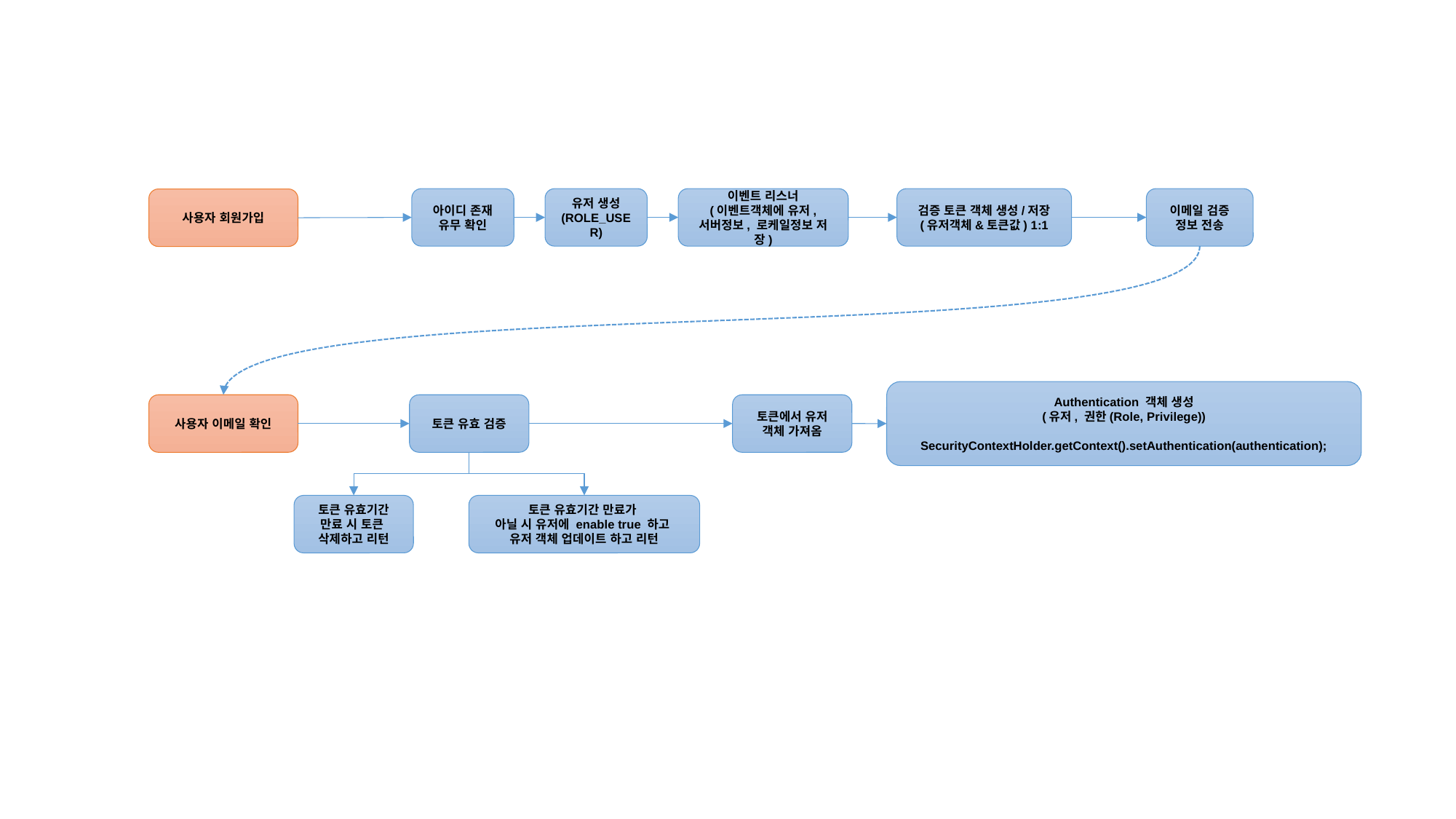

아이디 존재 유무 확인
유저 생성
(ROLE_USER)
이벤트 리스너
(이벤트객체에 유저, 서버정보, 로케일정보 저장)
검증 토큰 객체 생성/저장
(유저객체&토큰값) 1:1
이메일 검증 정보 전송
사용자 회원가입
Authentication 객체 생성
(유저, 권한(Role, Privilege))
SecurityContextHolder.getContext().setAuthentication(authentication);
사용자 이메일 확인
토큰 유효 검증
토큰에서 유저 객체 가져옴
토큰 유효기간 만료 시 토큰
삭제하고 리턴
토큰 유효기간 만료가
아닐 시 유저에 enable true 하고
유저 객체 업데이트 하고 리턴